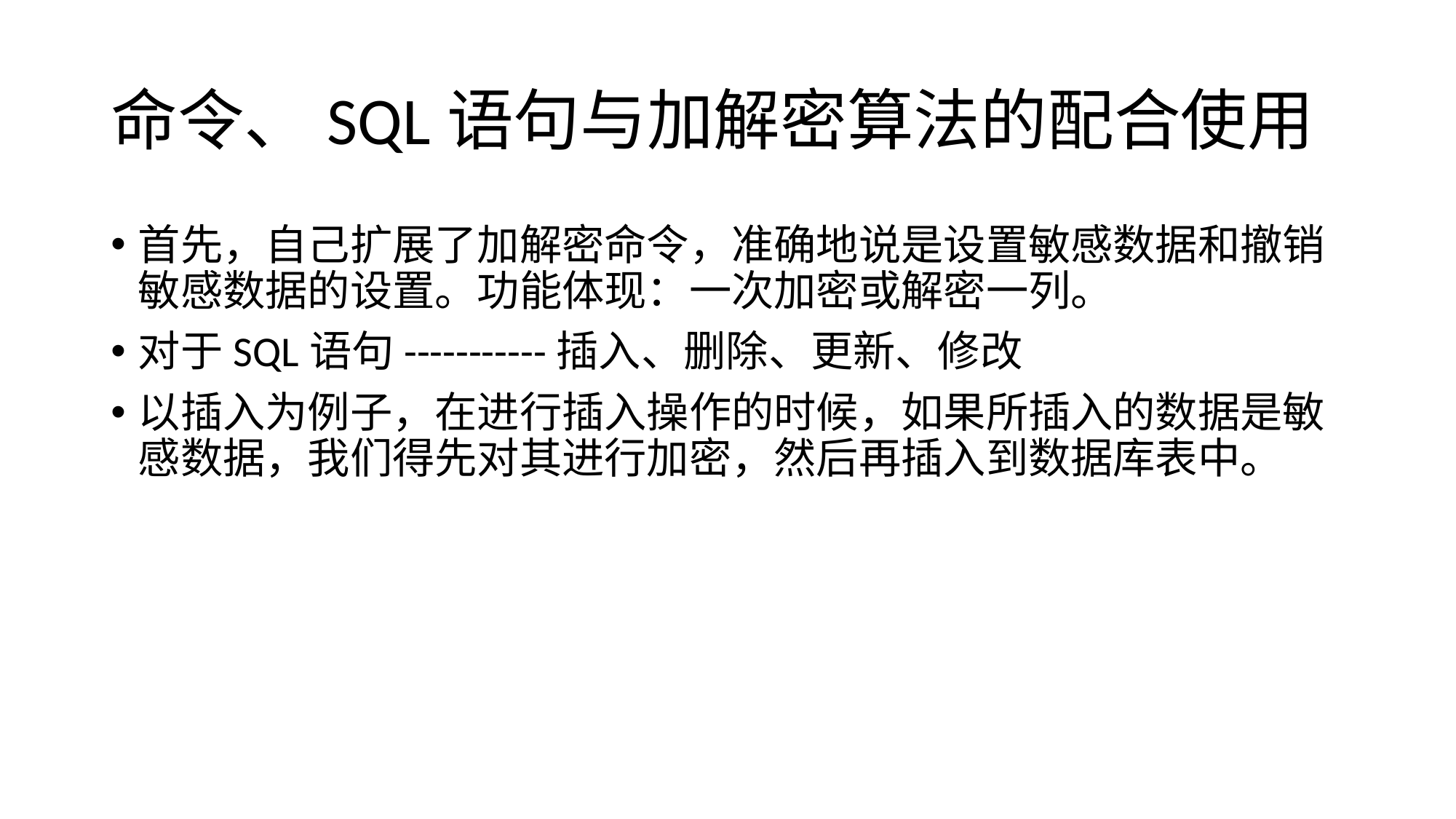

# 命令、SQL语句与加解密算法的配合使用
首先，自己扩展了加解密命令，准确地说是设置敏感数据和撤销敏感数据的设置。功能体现：一次加密或解密一列。
对于SQL语句-----------插入、删除、更新、修改
以插入为例子，在进行插入操作的时候，如果所插入的数据是敏感数据，我们得先对其进行加密，然后再插入到数据库表中。